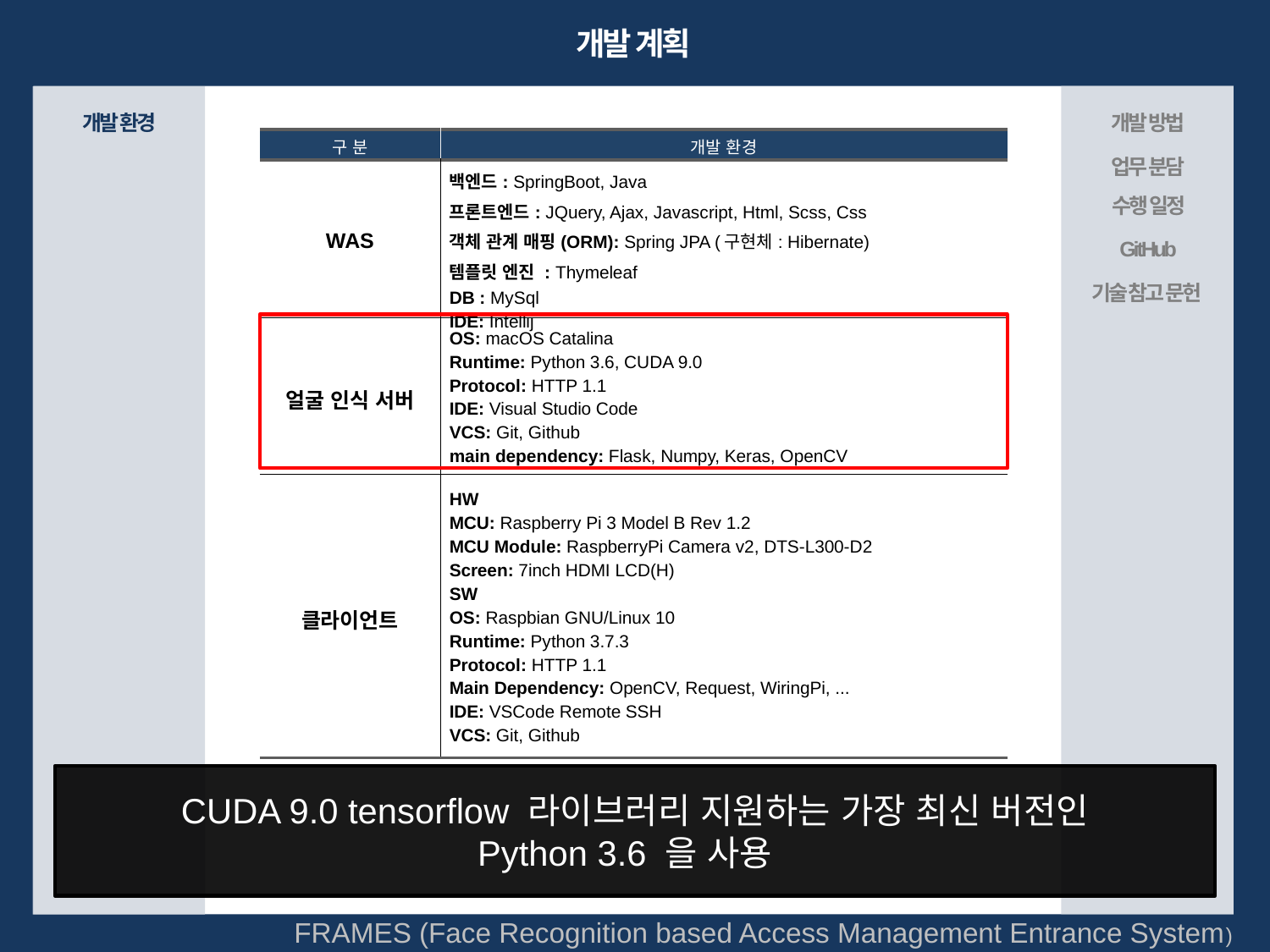

개발 계획

개발 환경
개발 방법
| 구 분 | 개발 환경 |
| --- | --- |
| WAS | 백엔드: SpringBoot, Java 프론트엔드: JQuery, Ajax, Javascript, Html, Scss, Css 객체 관계 매핑(ORM): Spring JPA (구현체: Hibernate) 템플릿 엔진 : Thymeleaf DB : MySql IDE: Intellij |
| 얼굴 인식 서버 | OS: macOS Catalina Runtime: Python 3.6, CUDA 9.0 Protocol: HTTP 1.1 IDE: Visual Studio Code VCS: Git, Github main dependency: Flask, Numpy, Keras, OpenCV |
| 클라이언트 | HW MCU: Raspberry Pi 3 Model B Rev 1.2 MCU Module: RaspberryPi Camera v2, DTS-L300-D2 Screen: 7inch HDMI LCD(H) SW OS: Raspbian GNU/Linux 10 Runtime: Python 3.7.3 Protocol: HTTP 1.1 Main Dependency: OpenCV, Request, WiringPi, ... IDE: VSCode Remote SSH VCS: Git, Github |
업무 분담
수행 일정
GitHub
기술 참고 문헌

CUDA 9.0 tensorflow 라이브러리 지원하는 가장 최신 버전인
Python 3.6 을 사용
FRAMES (Face Recognition based Access Management Entrance System)